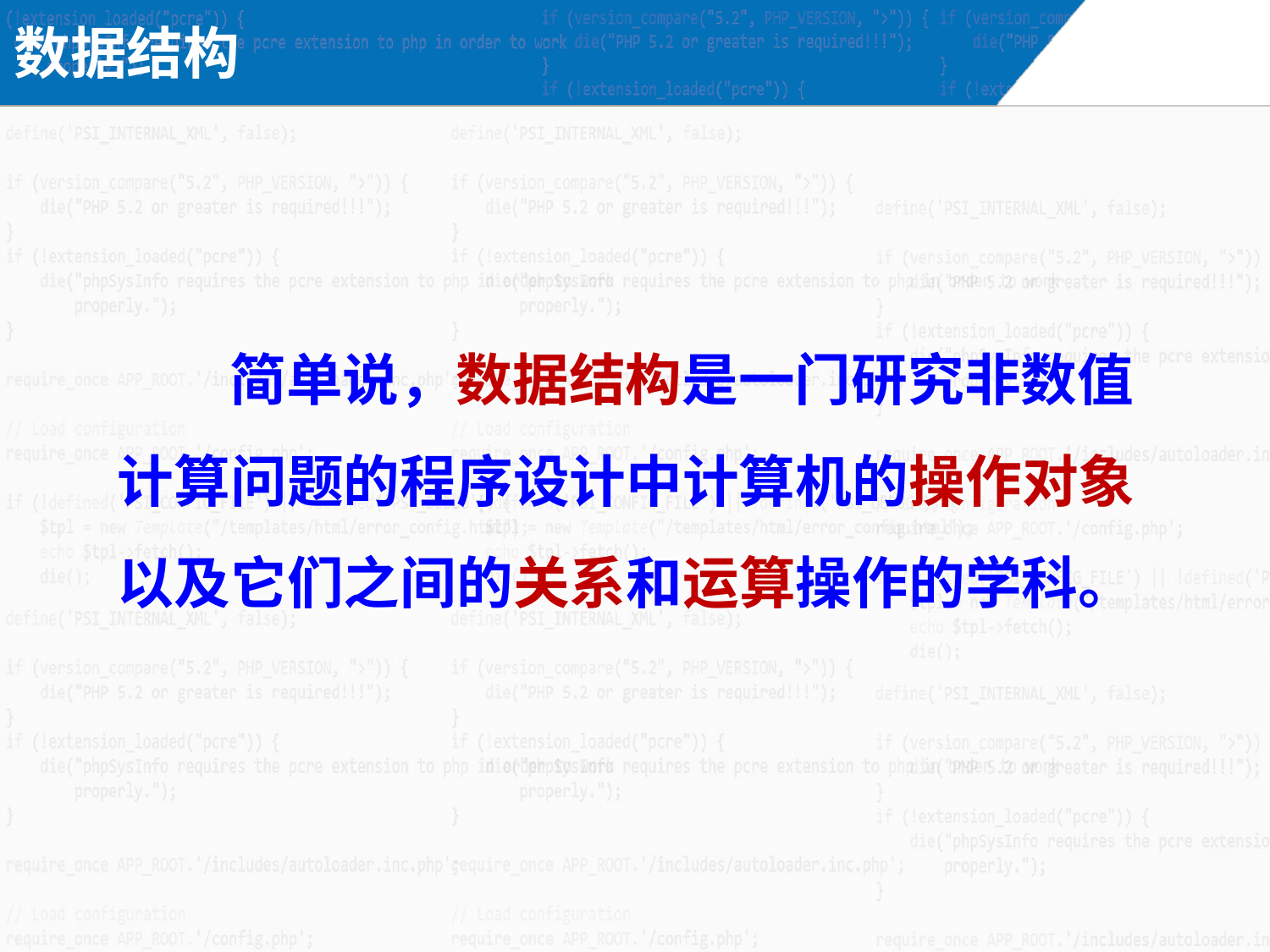

数据结构
简单说，数据结构是一门研究非数值计算问题的程序设计中计算机的操作对象以及它们之间的关系和运算操作的学科。